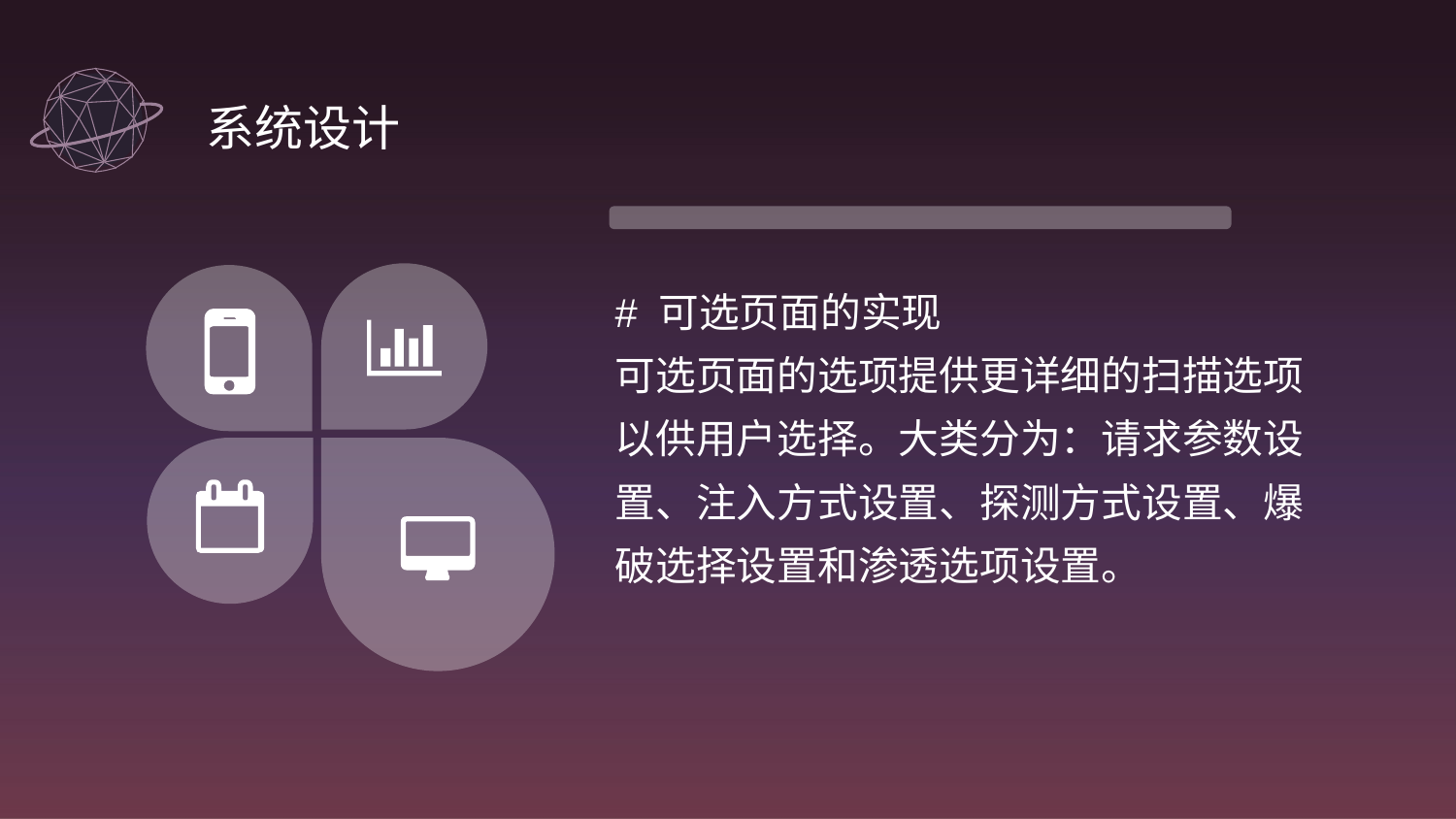

系统设计

# 可选页面的实现
可选页面的选项提供更详细的扫描选项以供用户选择。大类分为：请求参数设置、注入方式设置、探测方式设置、爆破选择设置和渗透选项设置。